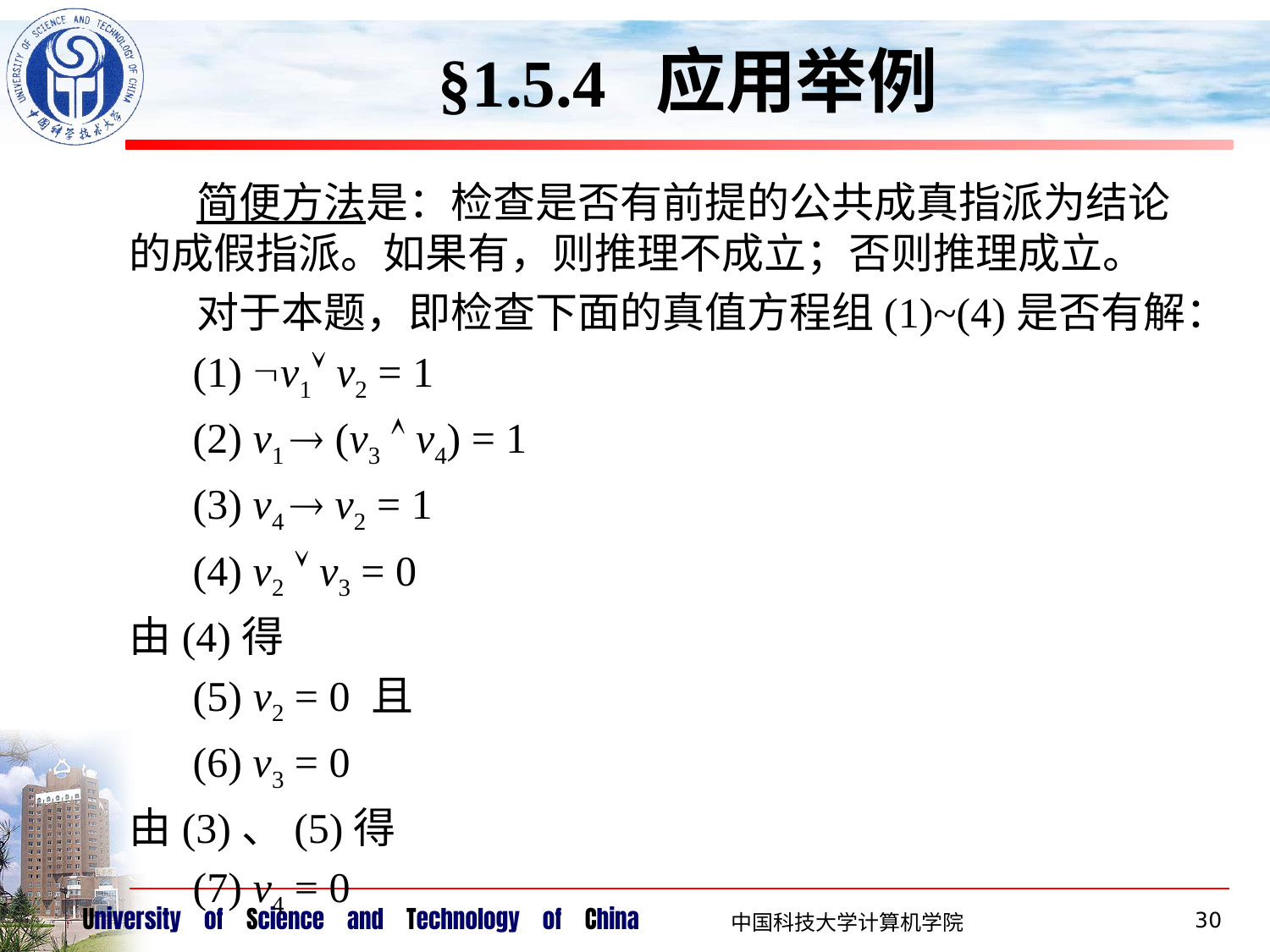

§1.5.4  应用举例
      简便方法是：检查是否有前提的公共成真指派为结论的成假指派。如果有，则推理不成立；否则推理成立。
      对于本题，即检查下面的真值方程组(1)~(4)是否有解：
      (1) ¬v1∨ v2 = 1
      (2) v1 → (v3 ∧ v4) = 1
      (3) v4 → v2 = 1
      (4) v2 ∨ v3 = 0
由(4)得
      (5) v2 = 0 且
      (6) v3 = 0
由(3)、(5)得
      (7) v4 = 0